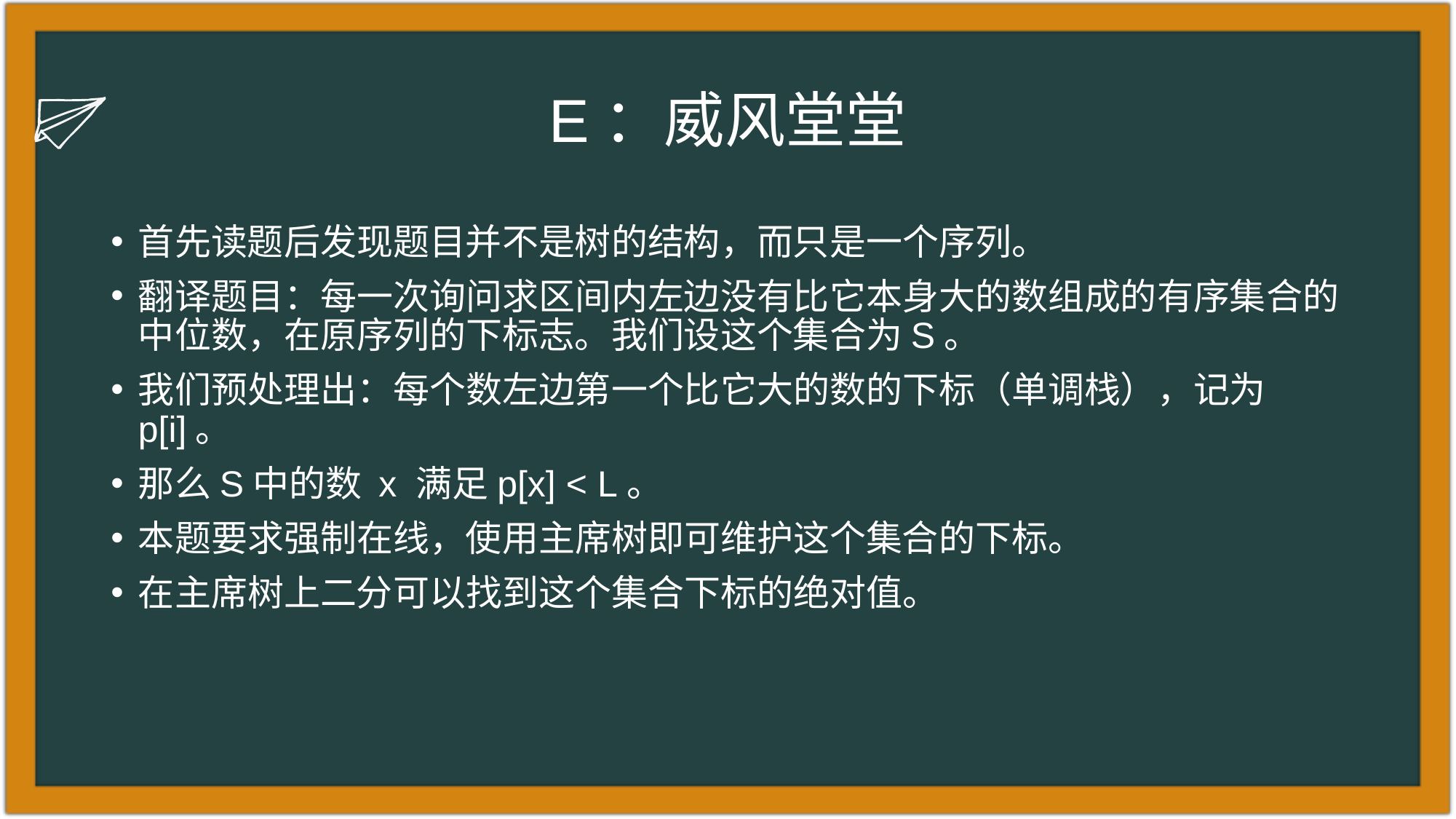

# E：威风堂堂
首先读题后发现题目并不是树的结构，而只是一个序列。
翻译题目：每一次询问求区间内左边没有比它本身大的数组成的有序集合的中位数，在原序列的下标志。我们设这个集合为S。
我们预处理出：每个数左边第一个比它大的数的下标（单调栈），记为p[i]。
那么S中的数 x 满足p[x] < L。
本题要求强制在线，使用主席树即可维护这个集合的下标。
在主席树上二分可以找到这个集合下标的绝对值。